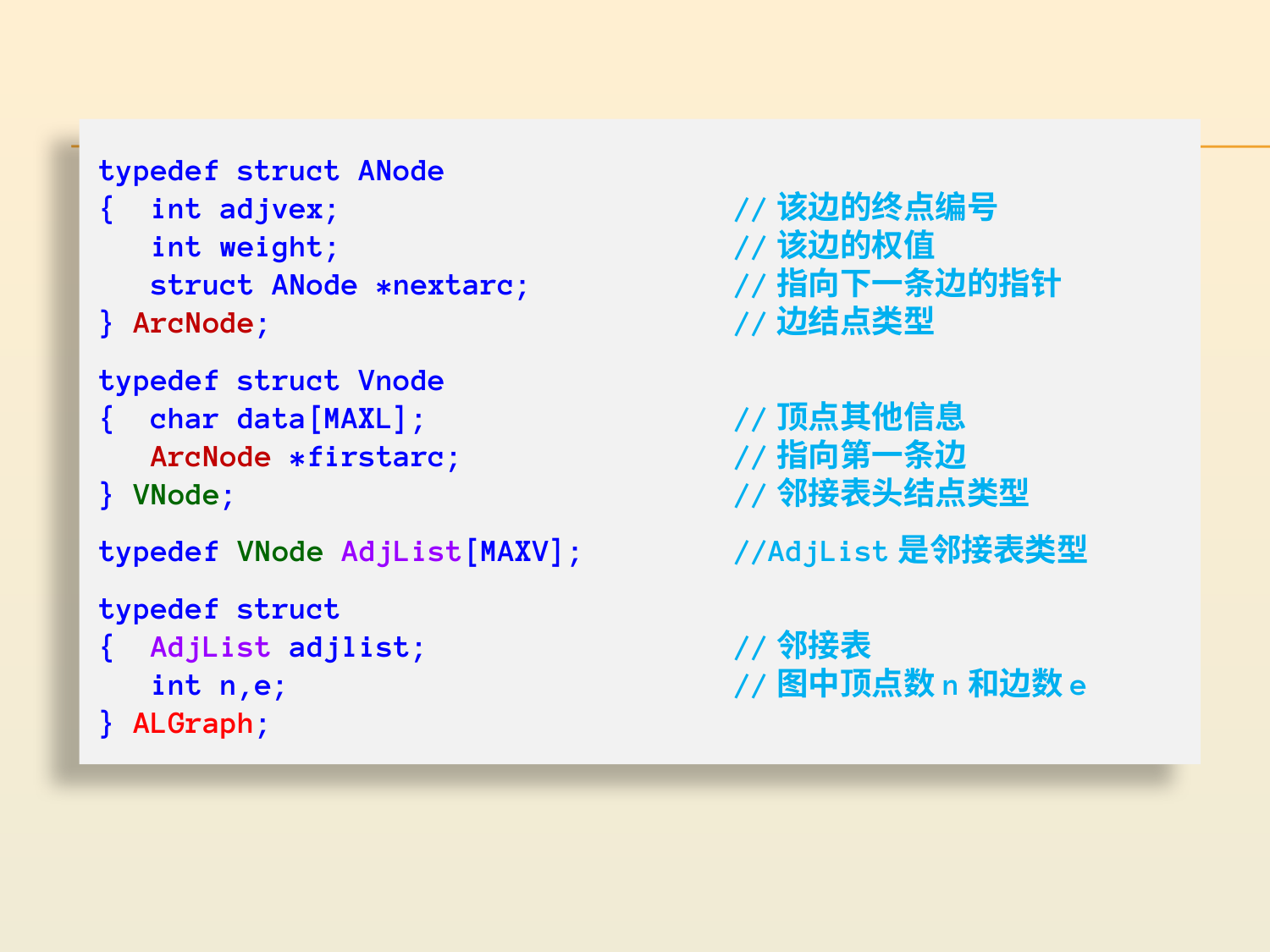

typedef struct ANode
{  int adjvex;				//该边的终点编号
   int weight;				//该边的权值
   struct ANode *nextarc;		//指向下一条边的指针
} ArcNode;				//边结点类型
typedef struct Vnode
{  char data[MAXL];			//顶点其他信息
   ArcNode *firstarc;			//指向第一条边
} VNode;				//邻接表头结点类型
typedef VNode AdjList[MAXV];		//AdjList是邻接表类型
typedef struct
{  AdjList adjlist;			//邻接表
   int n,e;				//图中顶点数n和边数e
} ALGraph;